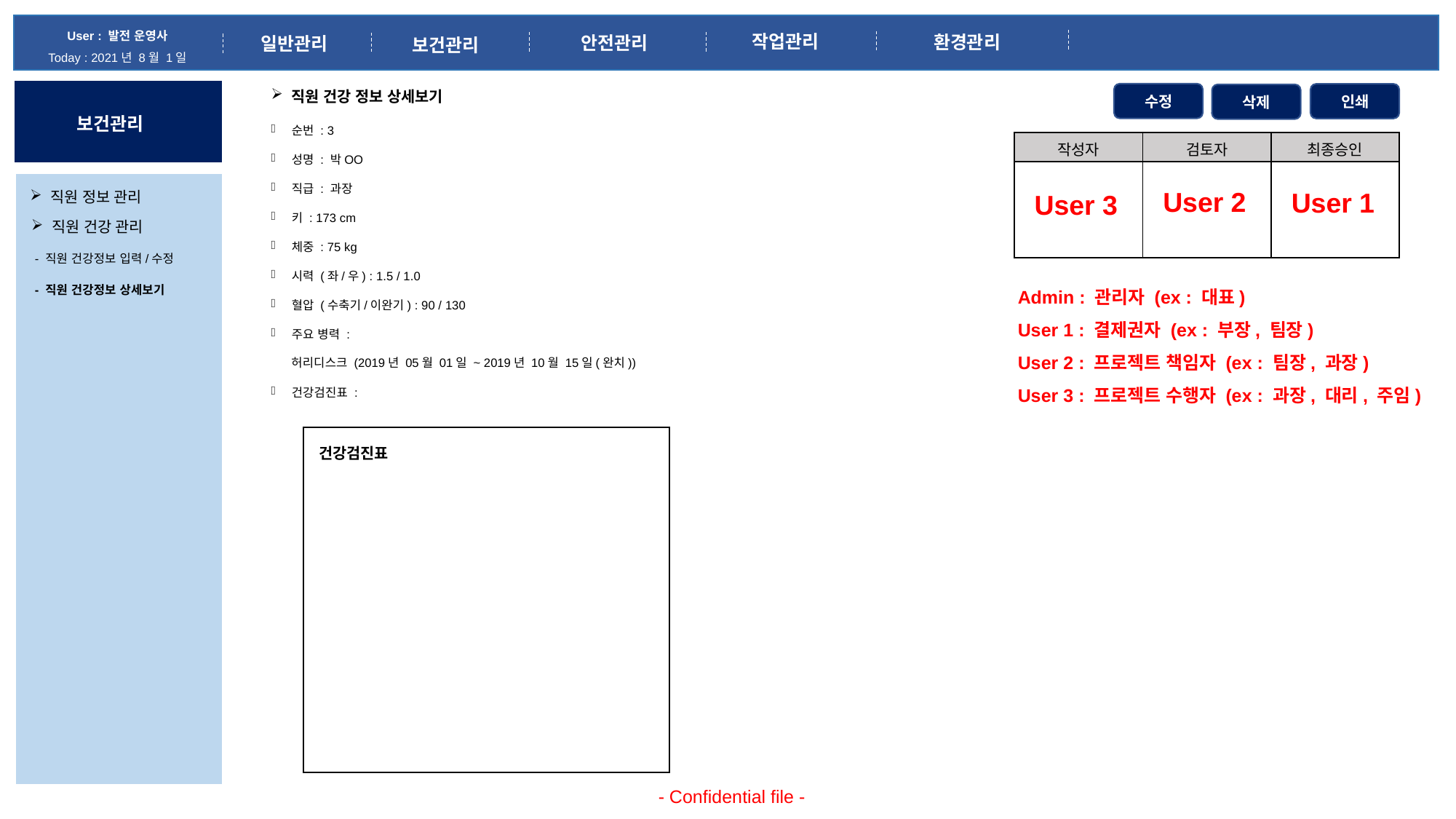

User : 발전 운영사
Today : 2021년 8월 1일
작업관리
환경관리
안전관리
일반관리
보건관리

직원 건강 정보 상세보기

순번 : 3

성명 : 박OO

직급 : 과장

키 : 173 cm

체중 : 75 kg

시력 (좌/우) : 1.5 / 1.0

혈압 (수축기/이완기) : 90 / 130

주요 병력 :

     허리디스크 (2019년 05월 01일 ~ 2019년 10월 15일(완치))

건강검진표 :

수정
인쇄
삭제
보건관리
| 작성자 | 검토자 | 최종승인 |
| --- | --- | --- |
|  |  |  |

User 2
User 1
직원 정보 관리
User 3
직원 건강 관리
- 직원 건강정보 입력/수정
Admin : 관리자 (ex : 대표)
User 1 : 결제권자 (ex : 부장, 팀장)
User 2 : 프로젝트 책임자 (ex : 팀장, 과장)
User 3 : 프로젝트 수행자 (ex : 과장, 대리, 주임)
- 직원 건강정보 상세보기

건강검진표

- Confidential file -